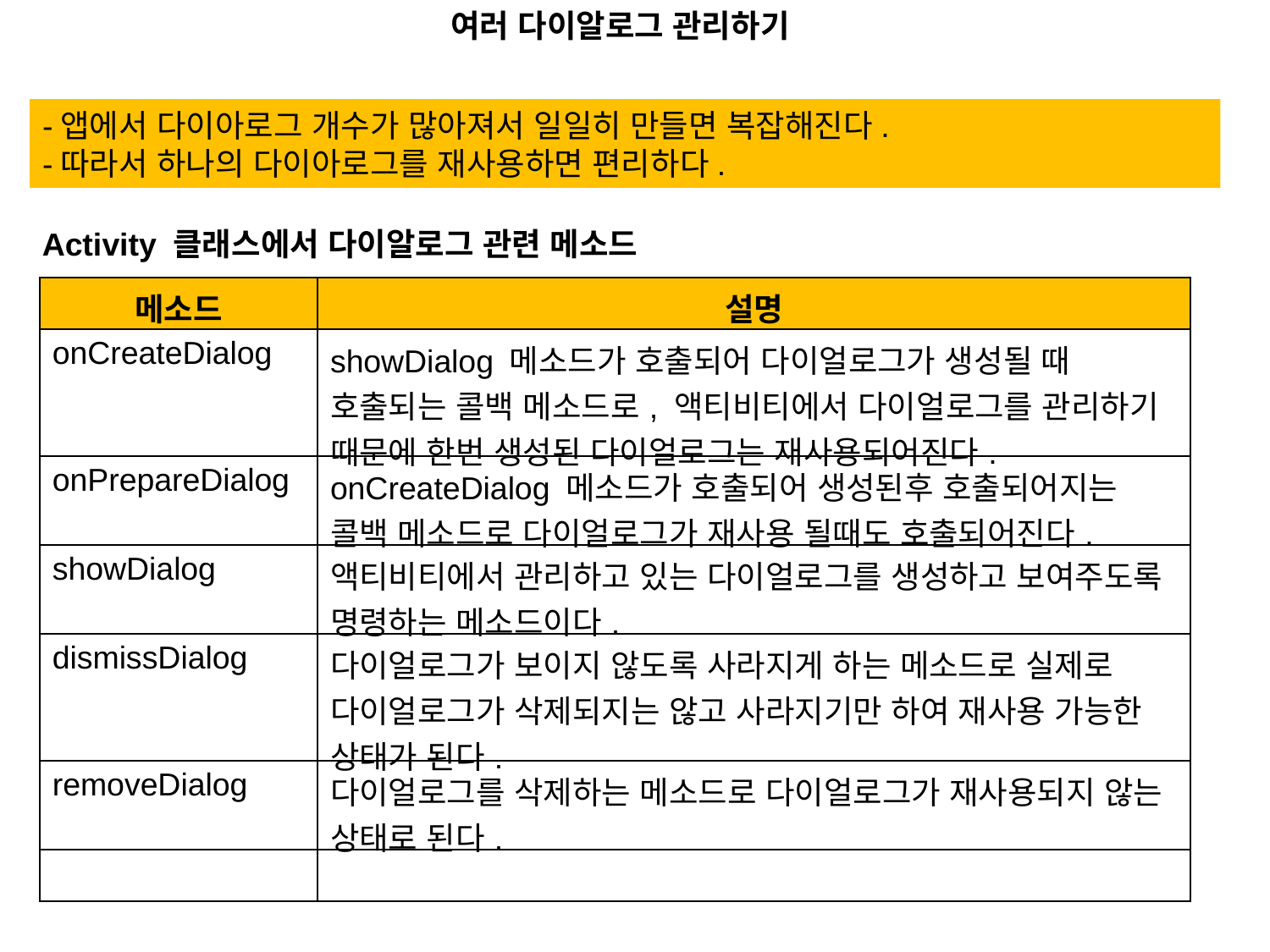

여러 다이알로그 관리하기
-앱에서 다이아로그 개수가 많아져서 일일히 만들면 복잡해진다.
-따라서 하나의 다이아로그를 재사용하면 편리하다.
Activity 클래스에서 다이알로그 관련 메소드
| 메소드 | 설명 |
| --- | --- |
| onCreateDialog | showDialog 메소드가 호출되어 다이얼로그가 생성될 때 호출되는 콜백 메소드로, 액티비티에서 다이얼로그를 관리하기 때문에 한번 생성된 다이얼로그는 재사용되어진다. |
| onPrepareDialog | onCreateDialog 메소드가 호출되어 생성된후 호출되어지는 콜백 메소드로 다이얼로그가 재사용 될때도 호출되어진다. |
| showDialog | 액티비티에서 관리하고 있는 다이얼로그를 생성하고 보여주도록 명령하는 메소드이다. |
| dismissDialog | 다이얼로그가 보이지 않도록 사라지게 하는 메소드로 실제로 다이얼로그가 삭제되지는 않고 사라지기만 하여 재사용 가능한 상태가 된다. |
| removeDialog | 다이얼로그를 삭제하는 메소드로 다이얼로그가 재사용되지 않는 상태로 된다. |
|  |  |